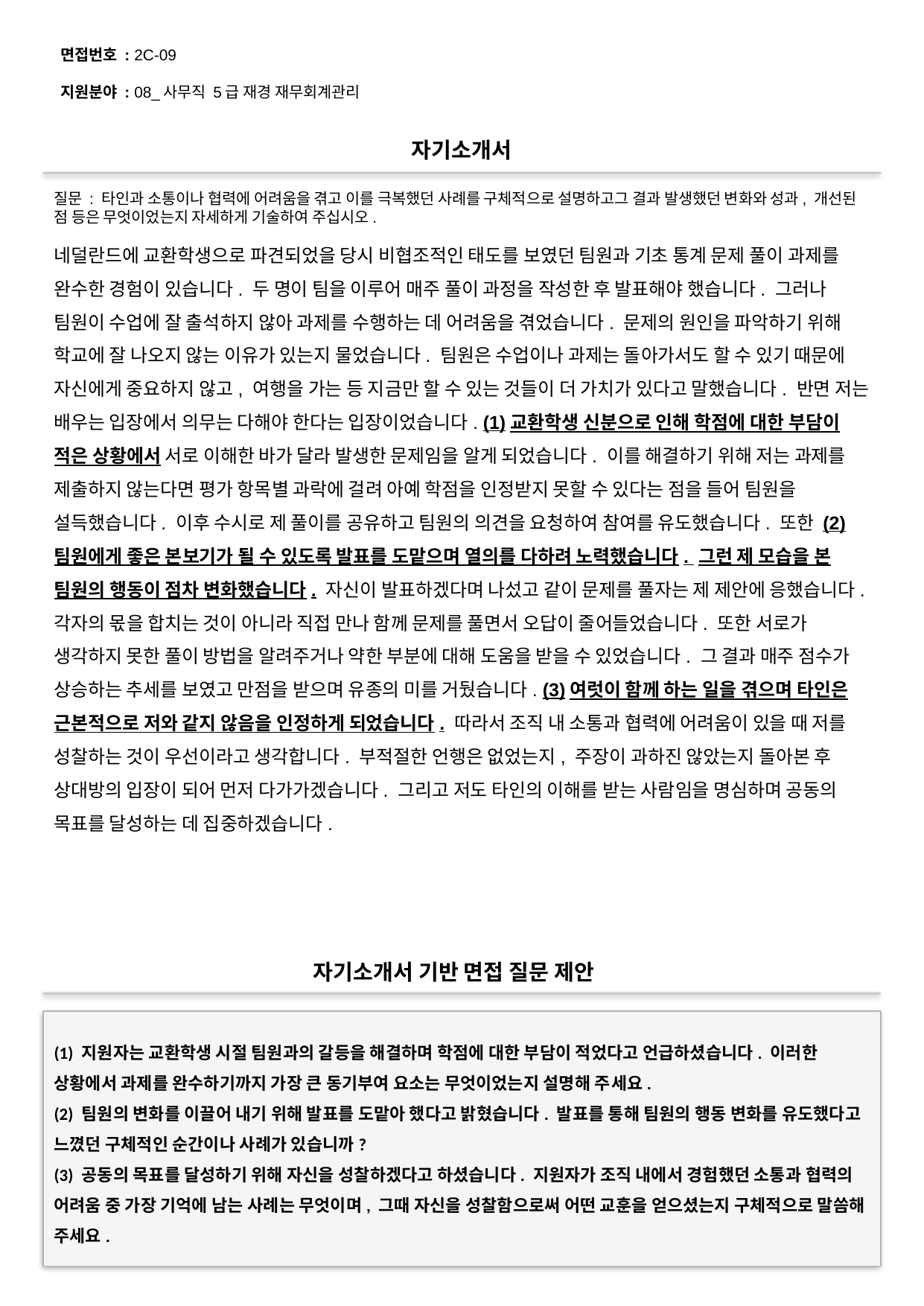

면접번호 : 2C-09

지원분야 : 08_사무직 5급 재경 재무회계관리
#

자기소개서

질문 : 타인과 소통이나 협력에 어려움을 겪고 이를 극복했던 사례를 구체적으로 설명하고그 결과 발생했던 변화와 성과, 개선된 점 등은 무엇이었는지 자세하게 기술하여 주십시오.

네덜란드에 교환학생으로 파견되었을 당시 비협조적인 태도를 보였던 팀원과 기초 통계 문제 풀이 과제를 완수한 경험이 있습니다. 두 명이 팀을 이루어 매주 풀이 과정을 작성한 후 발표해야 했습니다. 그러나 팀원이 수업에 잘 출석하지 않아 과제를 수행하는 데 어려움을 겪었습니다. 문제의 원인을 파악하기 위해 학교에 잘 나오지 않는 이유가 있는지 물었습니다. 팀원은 수업이나 과제는 돌아가서도 할 수 있기 때문에 자신에게 중요하지 않고, 여행을 가는 등 지금만 할 수 있는 것들이 더 가치가 있다고 말했습니다. 반면 저는 배우는 입장에서 의무는 다해야 한다는 입장이었습니다. (1)교환학생 신분으로 인해 학점에 대한 부담이 적은 상황에서 서로 이해한 바가 달라 발생한 문제임을 알게 되었습니다. 이를 해결하기 위해 저는 과제를 제출하지 않는다면 평가 항목별 과락에 걸려 아예 학점을 인정받지 못할 수 있다는 점을 들어 팀원을 설득했습니다. 이후 수시로 제 풀이를 공유하고 팀원의 의견을 요청하여 참여를 유도했습니다. 또한 (2)팀원에게 좋은 본보기가 될 수 있도록 발표를 도맡으며 열의를 다하려 노력했습니다. 그런 제 모습을 본 팀원의 행동이 점차 변화했습니다. 자신이 발표하겠다며 나섰고 같이 문제를 풀자는 제 제안에 응했습니다. 각자의 몫을 합치는 것이 아니라 직접 만나 함께 문제를 풀면서 오답이 줄어들었습니다. 또한 서로가 생각하지 못한 풀이 방법을 알려주거나 약한 부분에 대해 도움을 받을 수 있었습니다. 그 결과 매주 점수가 상승하는 추세를 보였고 만점을 받으며 유종의 미를 거뒀습니다. (3)여럿이 함께 하는 일을 겪으며 타인은 근본적으로 저와 같지 않음을 인정하게 되었습니다. 따라서 조직 내 소통과 협력에 어려움이 있을 때 저를 성찰하는 것이 우선이라고 생각합니다. 부적절한 언행은 없었는지, 주장이 과하진 않았는지 돌아본 후 상대방의 입장이 되어 먼저 다가가겠습니다. 그리고 저도 타인의 이해를 받는 사람임을 명심하며 공동의 목표를 달성하는 데 집중하겠습니다.

자기소개서 기반 면접 질문 제안

(1) 지원자는 교환학생 시절 팀원과의 갈등을 해결하며 학점에 대한 부담이 적었다고 언급하셨습니다. 이러한 상황에서 과제를 완수하기까지 가장 큰 동기부여 요소는 무엇이었는지 설명해 주세요.
(2) 팀원의 변화를 이끌어 내기 위해 발표를 도맡아 했다고 밝혔습니다. 발표를 통해 팀원의 행동 변화를 유도했다고 느꼈던 구체적인 순간이나 사례가 있습니까?
(3) 공동의 목표를 달성하기 위해 자신을 성찰하겠다고 하셨습니다. 지원자가 조직 내에서 경험했던 소통과 협력의 어려움 중 가장 기억에 남는 사례는 무엇이며, 그때 자신을 성찰함으로써 어떤 교훈을 얻으셨는지 구체적으로 말씀해 주세요.